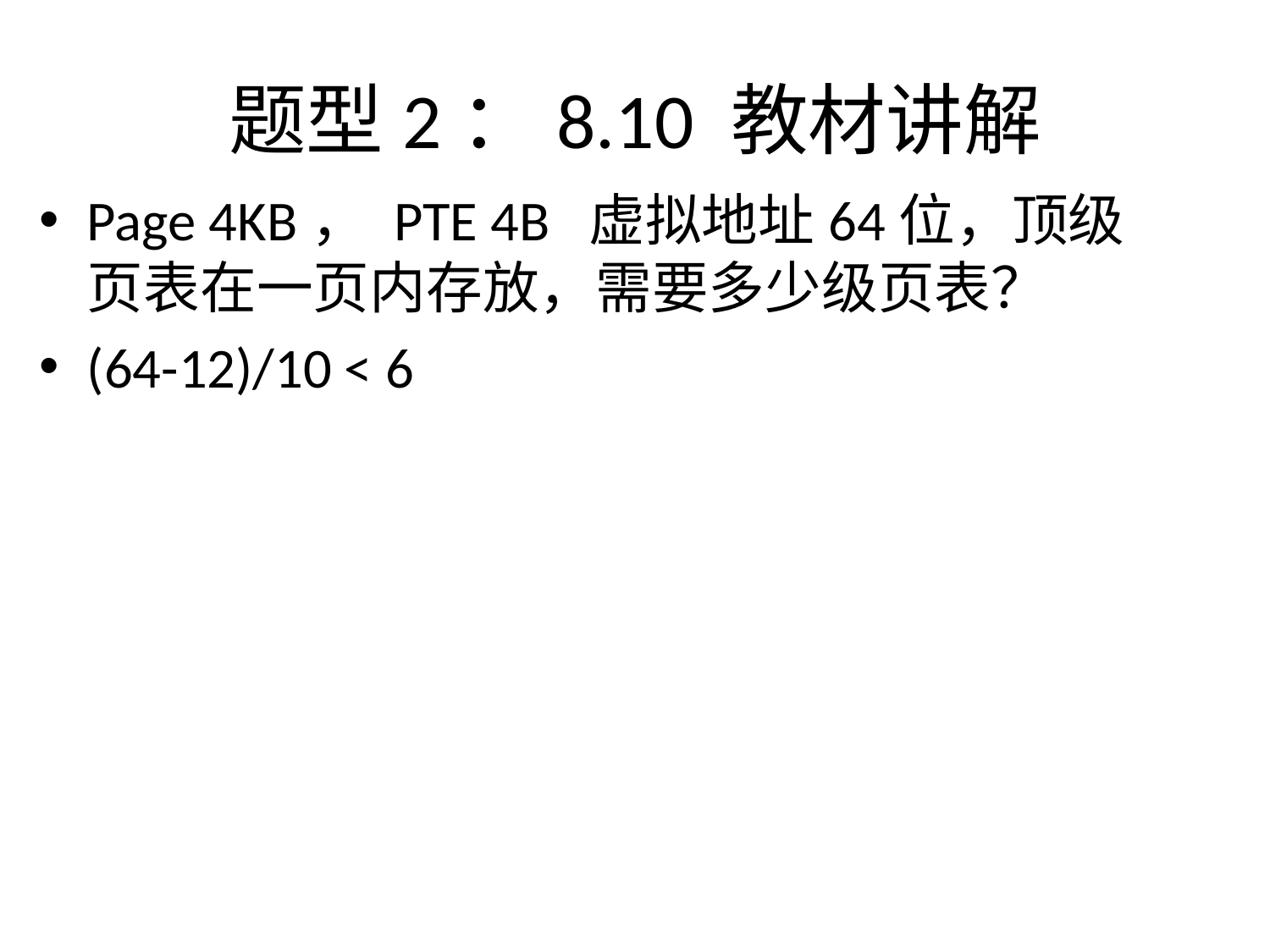

# 题型2：8.10 教材讲解
Page 4KB， PTE 4B  虚拟地址64位，顶级页表在一页内存放，需要多少级页表？
(64-12)/10 < 6